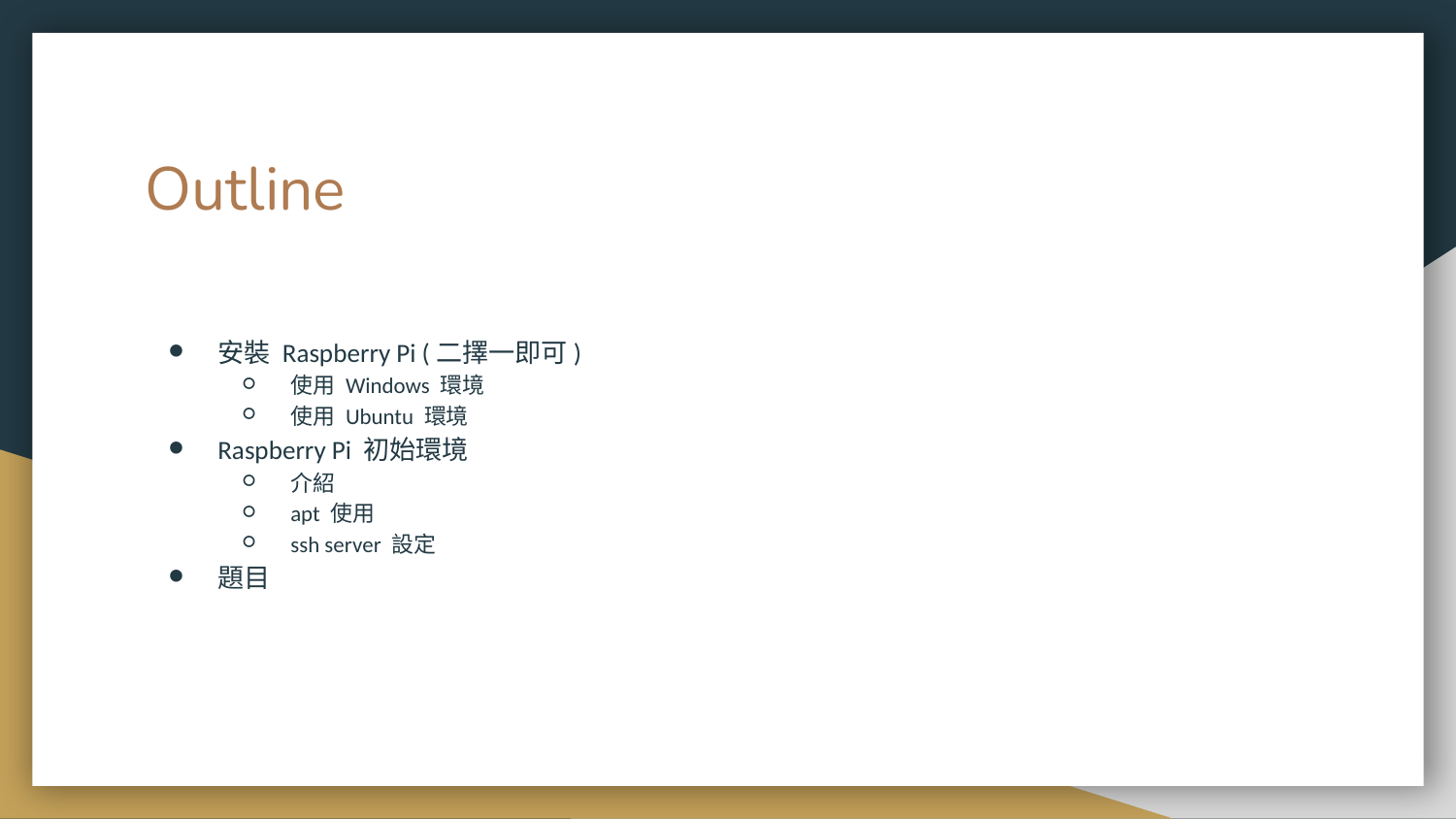

# Outline
安裝 Raspberry Pi (二擇一即可)
使用 Windows 環境
使用 Ubuntu 環境
Raspberry Pi 初始環境
介紹
apt 使用
ssh server 設定
題目